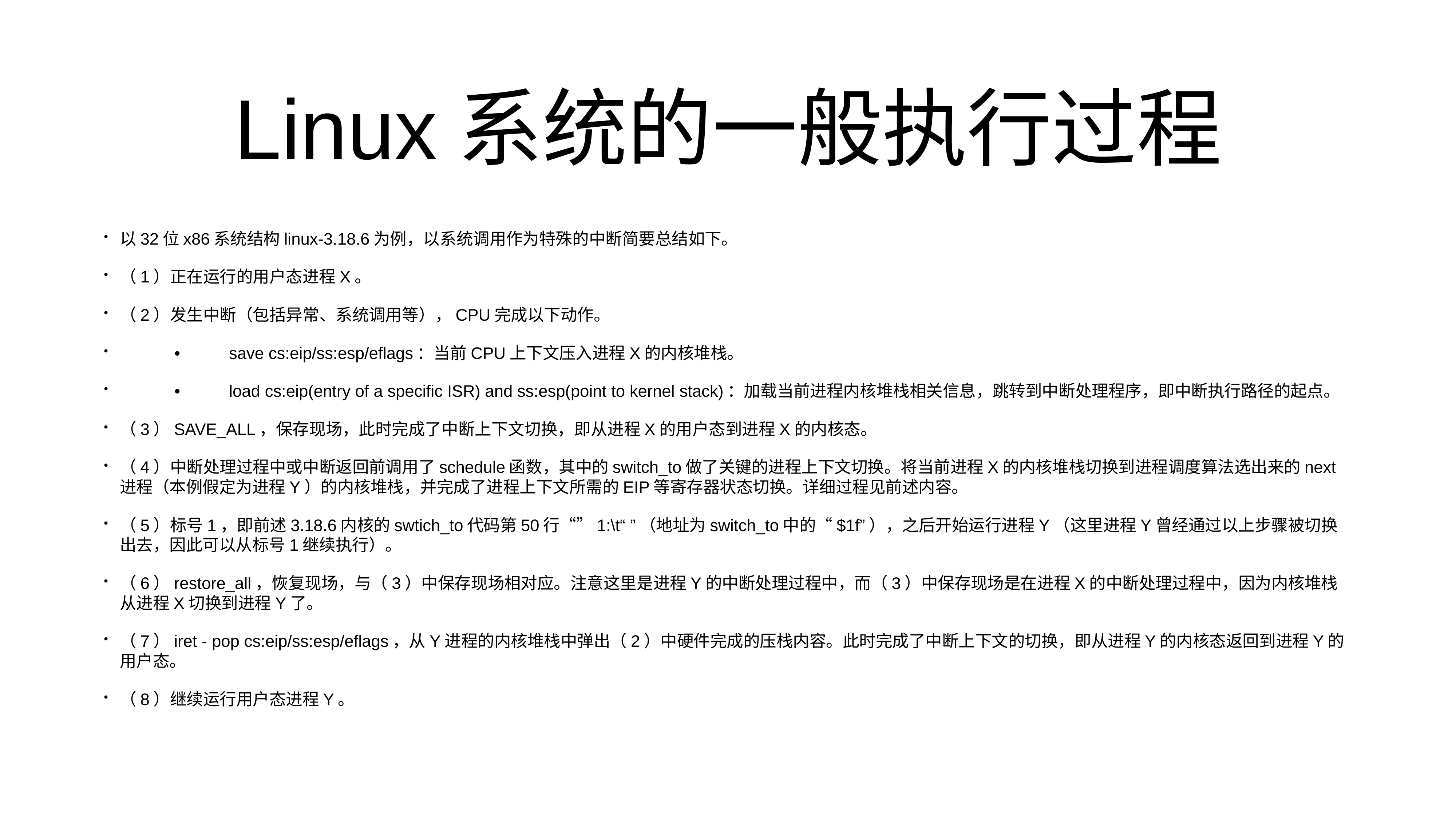

# Linux系统的一般执行过程
以32位x86系统结构linux-3.18.6为例，以系统调用作为特殊的中断简要总结如下。
（1）正在运行的用户态进程X。
（2）发生中断（包括异常、系统调用等），CPU完成以下动作。
	•	save cs:eip/ss:esp/eflags：当前CPU上下文压入进程X的内核堆栈。
	•	load cs:eip(entry of a specific ISR) and ss:esp(point to kernel stack)：加载当前进程内核堆栈相关信息，跳转到中断处理程序，即中断执行路径的起点。
（3）SAVE_ALL，保存现场，此时完成了中断上下文切换，即从进程X的用户态到进程X的内核态。
（4）中断处理过程中或中断返回前调用了schedule函数，其中的switch_to做了关键的进程上下文切换。将当前进程X的内核堆栈切换到进程调度算法选出来的next进程（本例假定为进程Y）的内核堆栈，并完成了进程上下文所需的EIP等寄存器状态切换。详细过程见前述内容。
（5）标号1，即前述3.18.6内核的swtich_to代码第50行“”1:\t“ ”（地址为switch_to中的“$1f”），之后开始运行进程Y（这里进程Y曾经通过以上步骤被切换出去，因此可以从标号1继续执行）。
（6）restore_all，恢复现场，与（3）中保存现场相对应。注意这里是进程Y的中断处理过程中，而（3）中保存现场是在进程X的中断处理过程中，因为内核堆栈从进程X切换到进程Y了。
（7）iret - pop cs:eip/ss:esp/eflags，从Y进程的内核堆栈中弹出（2）中硬件完成的压栈内容。此时完成了中断上下文的切换，即从进程Y的内核态返回到进程Y的用户态。
（8）继续运行用户态进程Y。